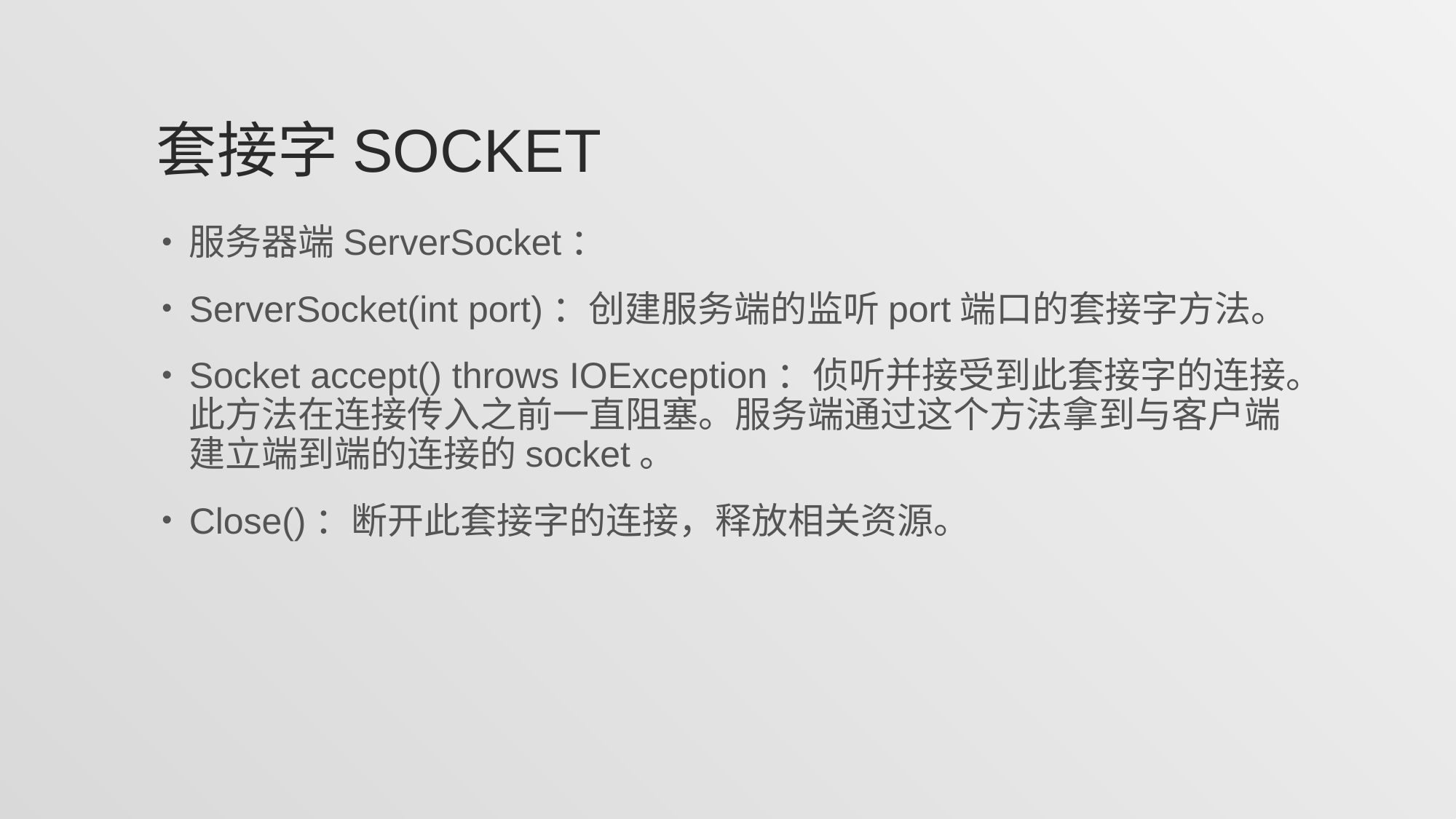

# 套接字Socket
服务器端ServerSocket：
ServerSocket(int port)：创建服务端的监听port端口的套接字方法。
Socket accept() throws IOException：侦听并接受到此套接字的连接。此方法在连接传入之前一直阻塞。服务端通过这个方法拿到与客户端建立端到端的连接的socket。
Close()：断开此套接字的连接，释放相关资源。